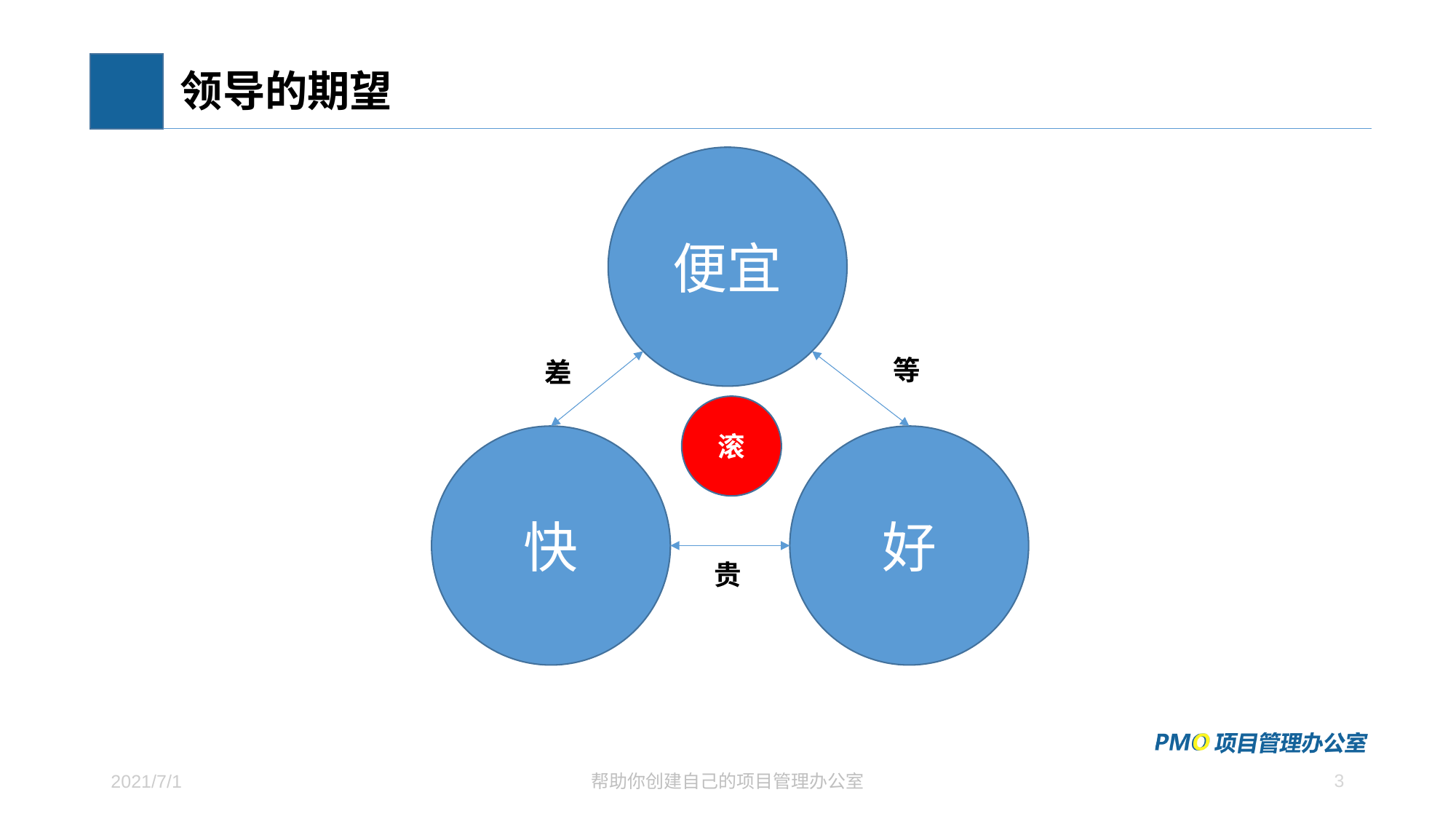

# 领导的期望
便宜
等
差
滚
快
好
贵
3
2021/7/1
帮助你创建自己的项目管理办公室